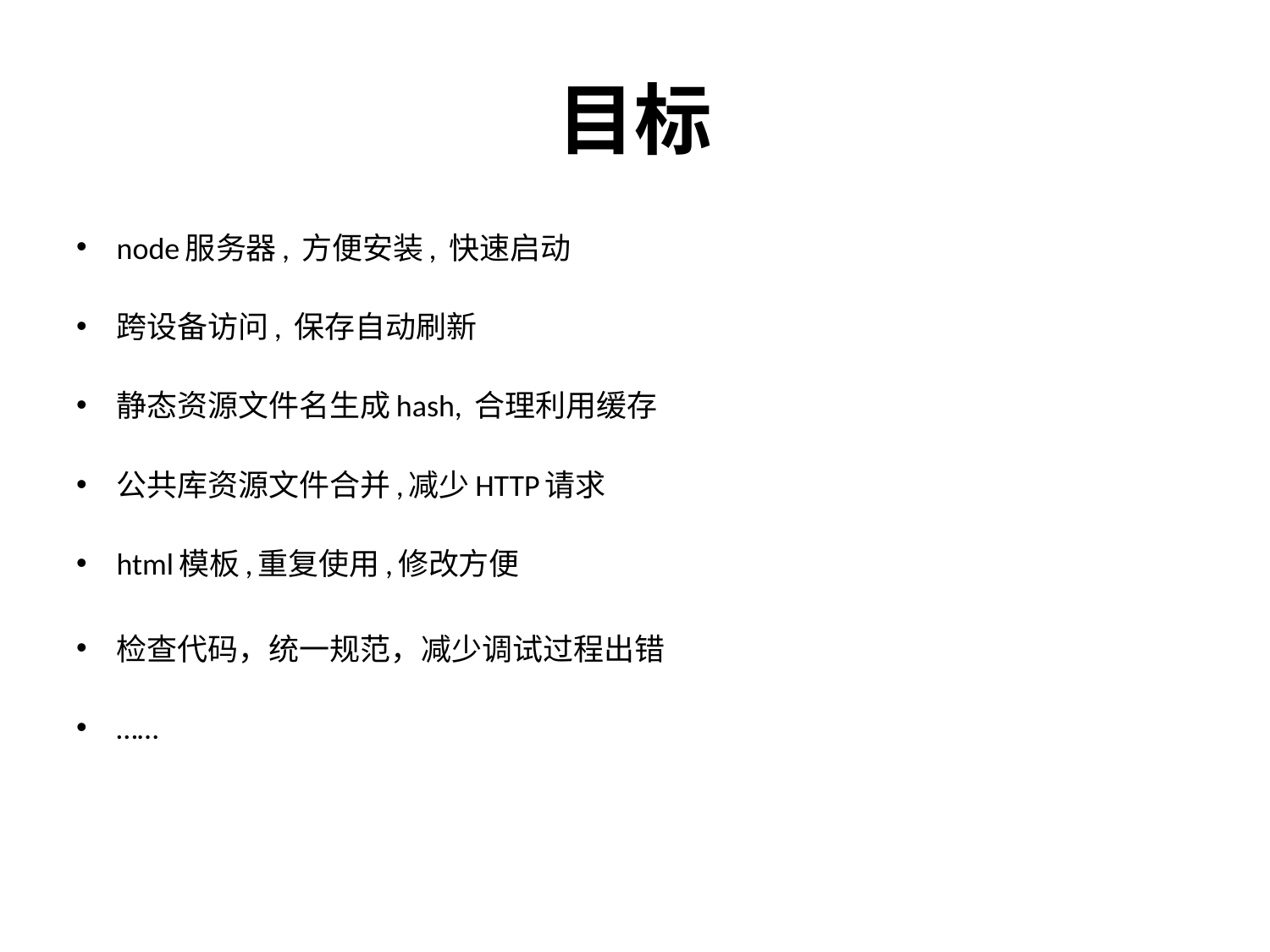

# 目标
node服务器, 方便安装, 快速启动
跨设备访问, 保存自动刷新
静态资源文件名生成hash, 合理利用缓存
公共库资源文件合并,减少HTTP请求
html模板,重复使用,修改方便

检查代码，统一规范，减少调试过程出错
……